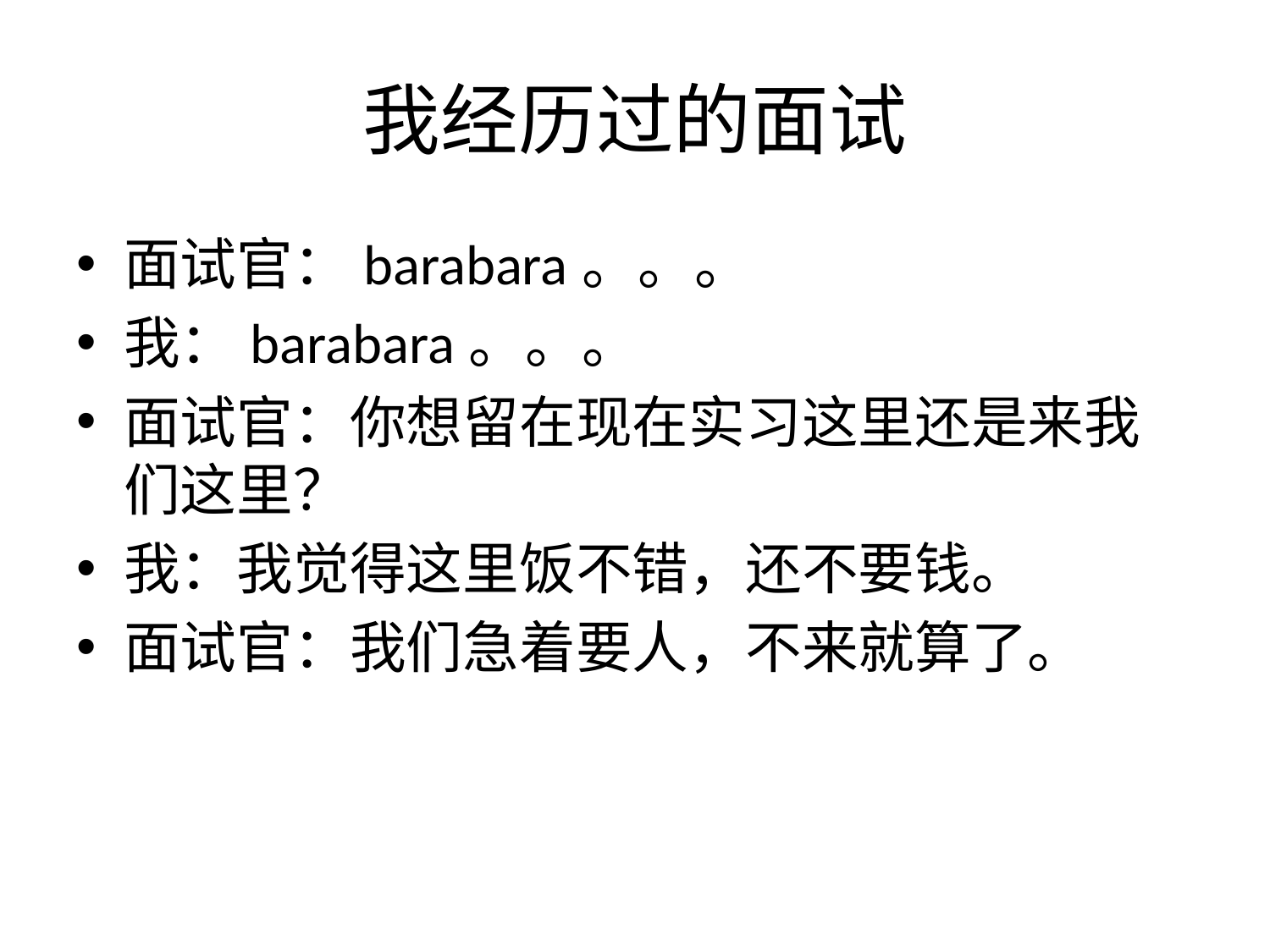

# 我经历过的面试
面试官：barabara。。。
我：barabara。。。
面试官：你想留在现在实习这里还是来我们这里？
我：我觉得这里饭不错，还不要钱。
面试官：我们急着要人，不来就算了。